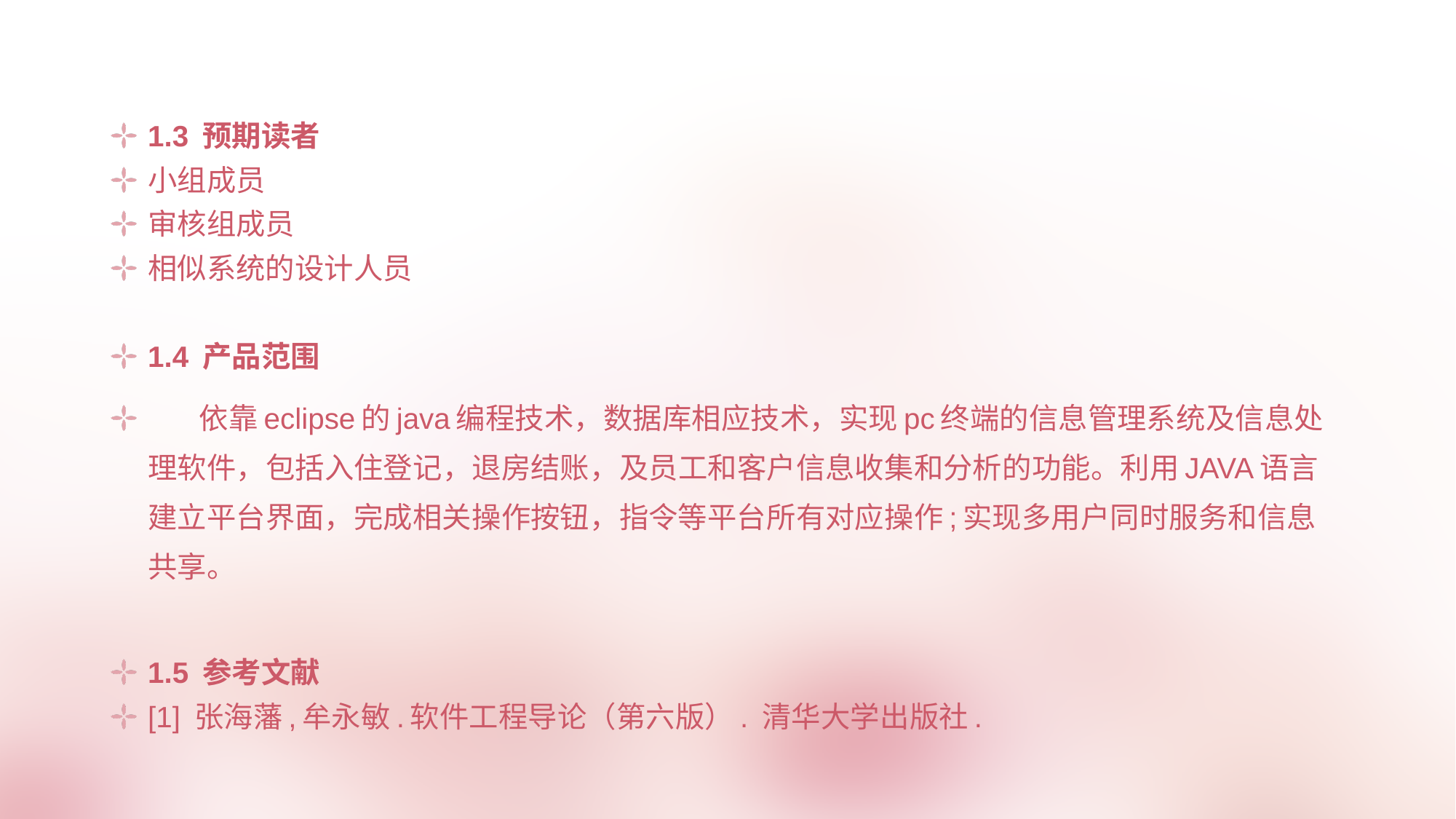

1.3 预期读者
小组成员
审核组成员
相似系统的设计人员

1.4 产品范围
       依靠eclipse的java编程技术，数据库相应技术，实现pc终端的信息管理系统及信息处理软件，包括入住登记，退房结账，及员工和客户信息收集和分析的功能。利用JAVA语言建立平台界面，完成相关操作按钮，指令等平台所有对应操作;实现多用户同时服务和信息共享。

1.5 参考文献
[1] 张海藩,牟永敏.软件工程导论（第六版）. 清华大学出版社.